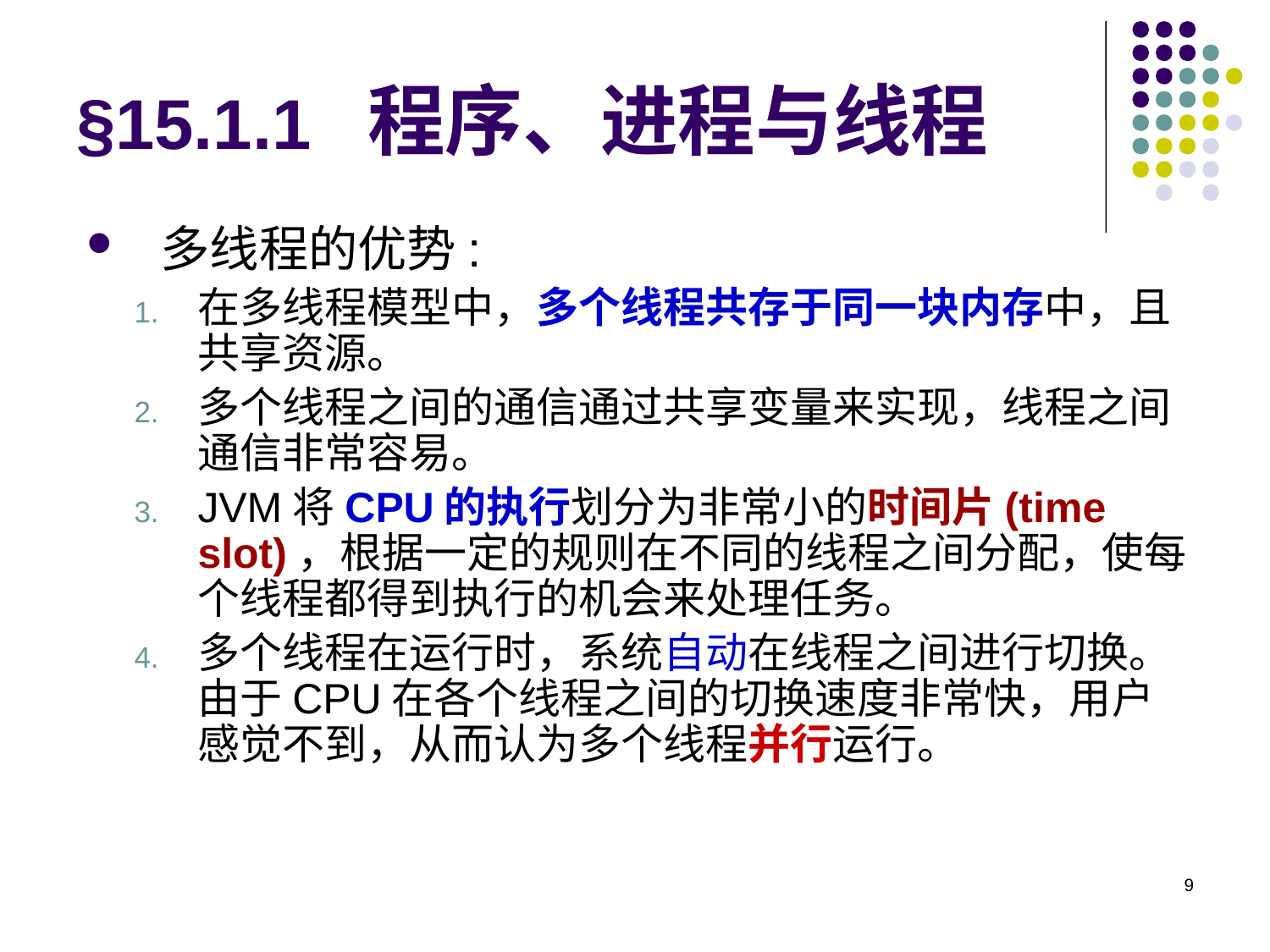

# §15.1.1  程序、进程与线程
多线程的优势:
在多线程模型中，多个线程共存于同一块内存中，且共享资源。
多个线程之间的通信通过共享变量来实现，线程之间通信非常容易。
JVM将CPU的执行划分为非常小的时间片(time slot)，根据一定的规则在不同的线程之间分配，使每个线程都得到执行的机会来处理任务。
多个线程在运行时，系统自动在线程之间进行切换。由于CPU在各个线程之间的切换速度非常快，用户感觉不到，从而认为多个线程并行运行。
9